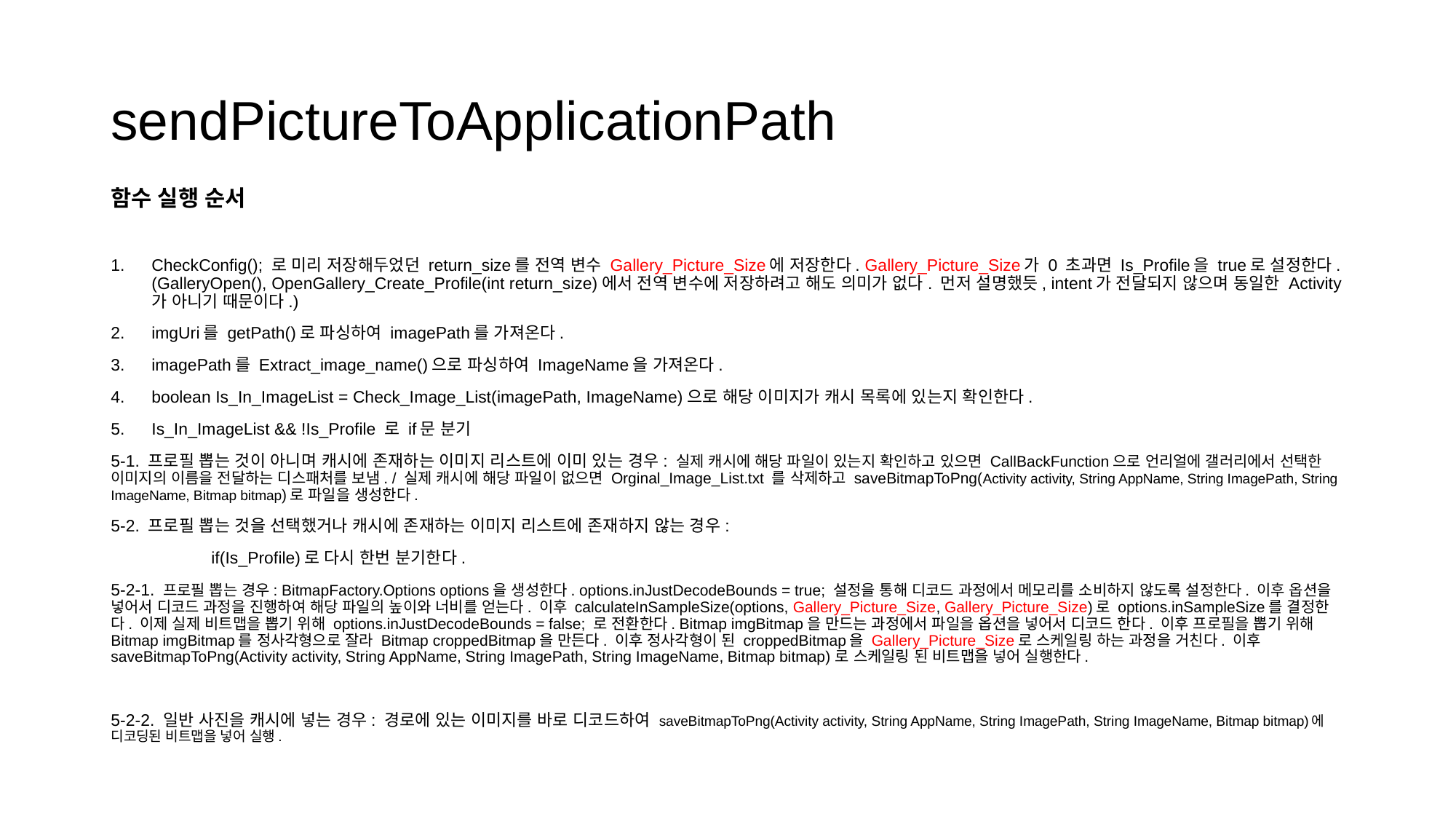

# sendPictureToApplicationPath
함수 실행 순서

CheckConfig(); 로 미리 저장해두었던 return_size를 전역 변수 Gallery_Picture_Size에 저장한다. Gallery_Picture_Size가 0 초과면 Is_Profile을 true로 설정한다. (GalleryOpen(), OpenGallery_Create_Profile(int return_size)에서 전역 변수에 저장하려고 해도 의미가 없다. 먼저 설명했듯, intent가 전달되지 않으며 동일한 Activity가 아니기 때문이다.)
imgUri를 getPath()로 파싱하여 imagePath를 가져온다.
imagePath를 Extract_image_name()으로 파싱하여 ImageName을 가져온다.
boolean Is_In_ImageList = Check_Image_List(imagePath, ImageName)으로 해당 이미지가 캐시 목록에 있는지 확인한다.
Is_In_ImageList && !Is_Profile 로 if문 분기
5-1. 프로필 뽑는 것이 아니며 캐시에 존재하는 이미지 리스트에 이미 있는 경우: 실제 캐시에 해당 파일이 있는지 확인하고 있으면 CallBackFunction으로 언리얼에 갤러리에서 선택한 이미지의 이름을 전달하는 디스패처를 보냄. / 실제 캐시에 해당 파일이 없으면 Orginal_Image_List.txt 를 삭제하고 saveBitmapToPng(Activity activity, String AppName, String ImagePath, String ImageName, Bitmap bitmap)로 파일을 생성한다.
5-2. 프로필 뽑는 것을 선택했거나 캐시에 존재하는 이미지 리스트에 존재하지 않는 경우:
	if(Is_Profile)로 다시 한번 분기한다.
5-2-1. 프로필 뽑는 경우: BitmapFactory.Options options을 생성한다. options.inJustDecodeBounds = true; 설정을 통해 디코드 과정에서 메모리를 소비하지 않도록 설정한다. 이후 옵션을 넣어서 디코드 과정을 진행하여 해당 파일의 높이와 너비를 얻는다. 이후 calculateInSampleSize(options, Gallery_Picture_Size, Gallery_Picture_Size)로 options.inSampleSize를 결정한다. 이제 실제 비트맵을 뽑기 위해 options.inJustDecodeBounds = false; 로 전환한다. Bitmap imgBitmap을 만드는 과정에서 파일을 옵션을 넣어서 디코드 한다. 이후 프로필을 뽑기 위해 Bitmap imgBitmap를 정사각형으로 잘라 Bitmap croppedBitmap을 만든다. 이후 정사각형이 된 croppedBitmap을 Gallery_Picture_Size로 스케일링 하는 과정을 거친다. 이후 saveBitmapToPng(Activity activity, String AppName, String ImagePath, String ImageName, Bitmap bitmap)로 스케일링 된 비트맵을 넣어 실행한다.

5-2-2. 일반 사진을 캐시에 넣는 경우: 경로에 있는 이미지를 바로 디코드하여 saveBitmapToPng(Activity activity, String AppName, String ImagePath, String ImageName, Bitmap bitmap)에 디코딩된 비트맵을 넣어 실행.